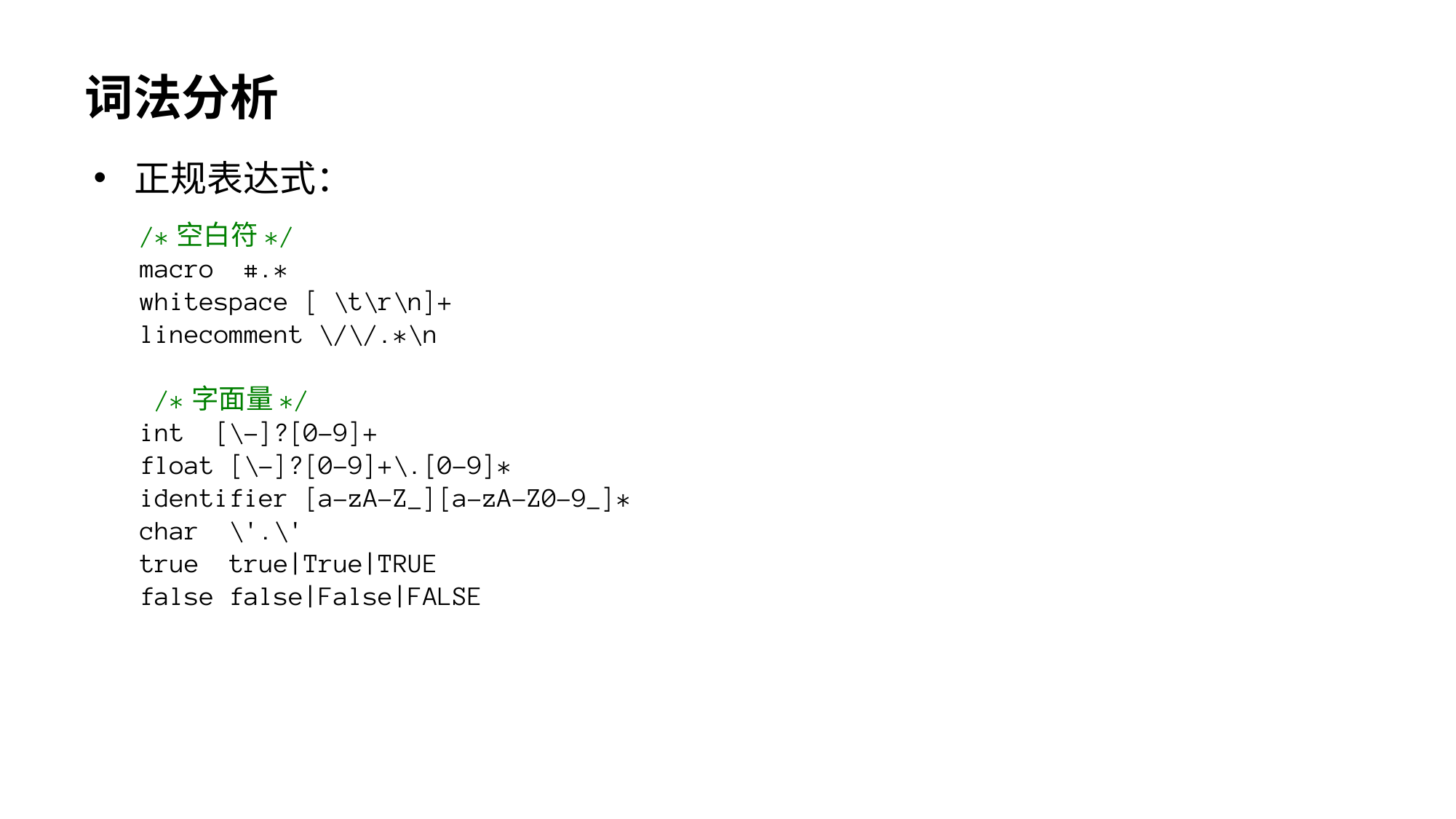

词法分析
正规表达式：

/*空白符*/
macro  #.*
whitespace [ \t\r\n]+
linecomment \/\/.*\n

 /*字面量*/
int  [\-]?[0-9]+
float [\-]?[0-9]+\.[0-9]*
identifier [a-zA-Z_][a-zA-Z0-9_]*
char  \'.\'
true  true|True|TRUE
false false|False|FALSE